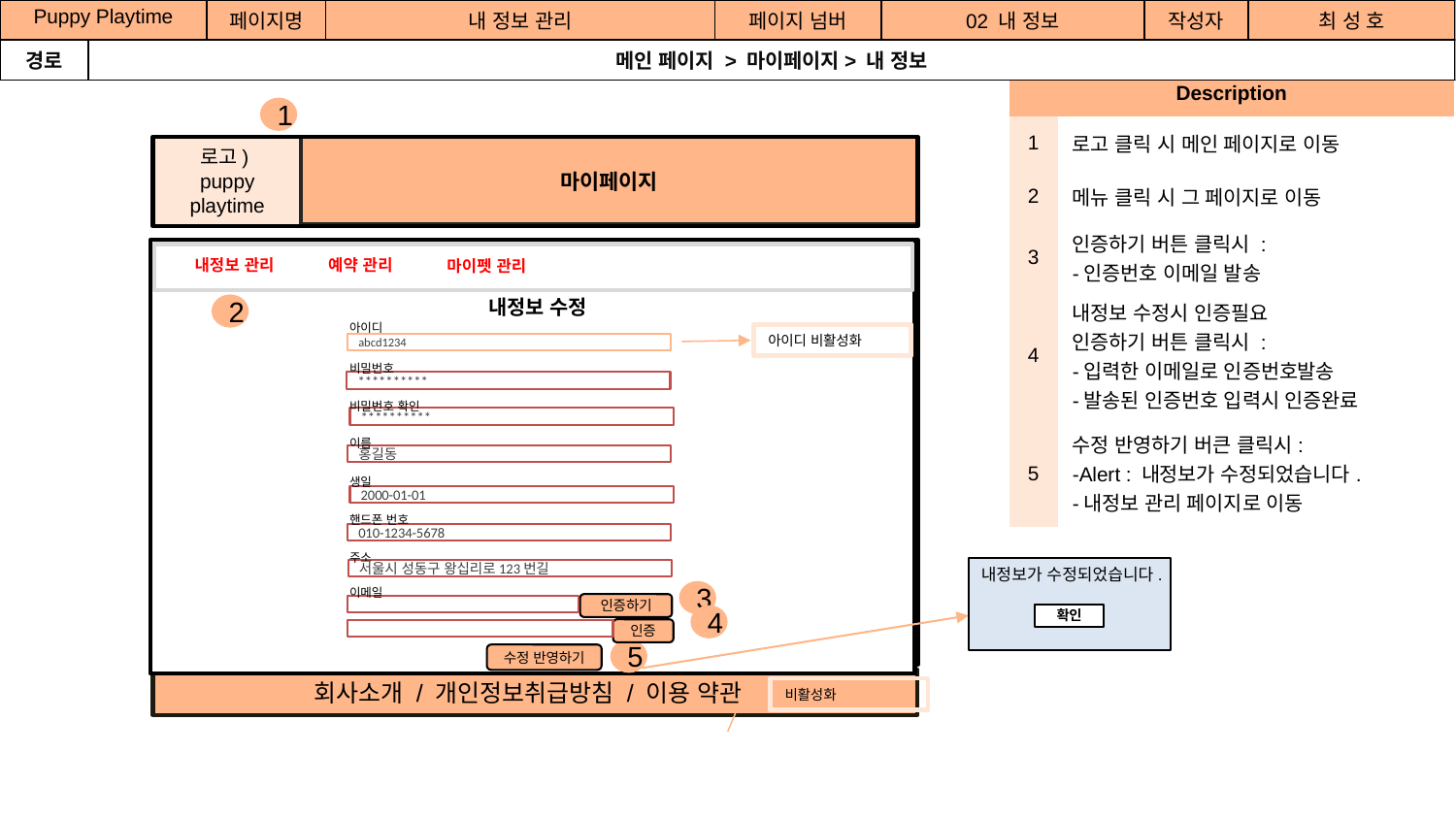

| Puppy Playtime |  | 페이지명 | 내 정보 관리 | 페이지 넘버 | 02 내 정보 | 작성자 | 최 성 호 |
| --- | --- | --- | --- | --- | --- | --- | --- |
| 경로 | 메인 페이지 > 마이페이지> 내 정보 |  |  |  |  |  |  |
공간(오피스) 대여 시스템
| Description |  |
| --- | --- |
| 1 | 로고 클릭 시 메인 페이지로 이동 |
| 2 | 메뉴 클릭 시 그 페이지로 이동 |
| 3 | 인증하기 버튼 클릭시 : -인증번호 이메일 발송 |
| 4 | 내정보 수정시 인증필요 인증하기 버튼 클릭시 : -입력한 이메일로 인증번호발송 -발송된 인증번호 입력시 인증완료 |
| 5 | 수정 반영하기 버큰 클릭시: -Alert : 내정보가 수정되었습니다. -내정보 관리 페이지로 이동 |
1
마이페이지
로고)
puppy
playtime
회사소개 / 개인정보취급방침 / 이용 약관

<main-content>
사용가이드

내정보 관리
예약 관리
마이펫 관리
내정보 수정
2
아이디
아이디 비활성화
abcd1234
비밀번호
**********
비밀번호 확인
**********
이름
홍길동
생일
2000-01-01
핸드폰 번호
010-1234-5678
주소
내정보가 수정되었습니다.
확인
서울시 성동구 왕십리로123번길
이메일
3
인증하기

4
인증

5
수정 반영하기
비활성화